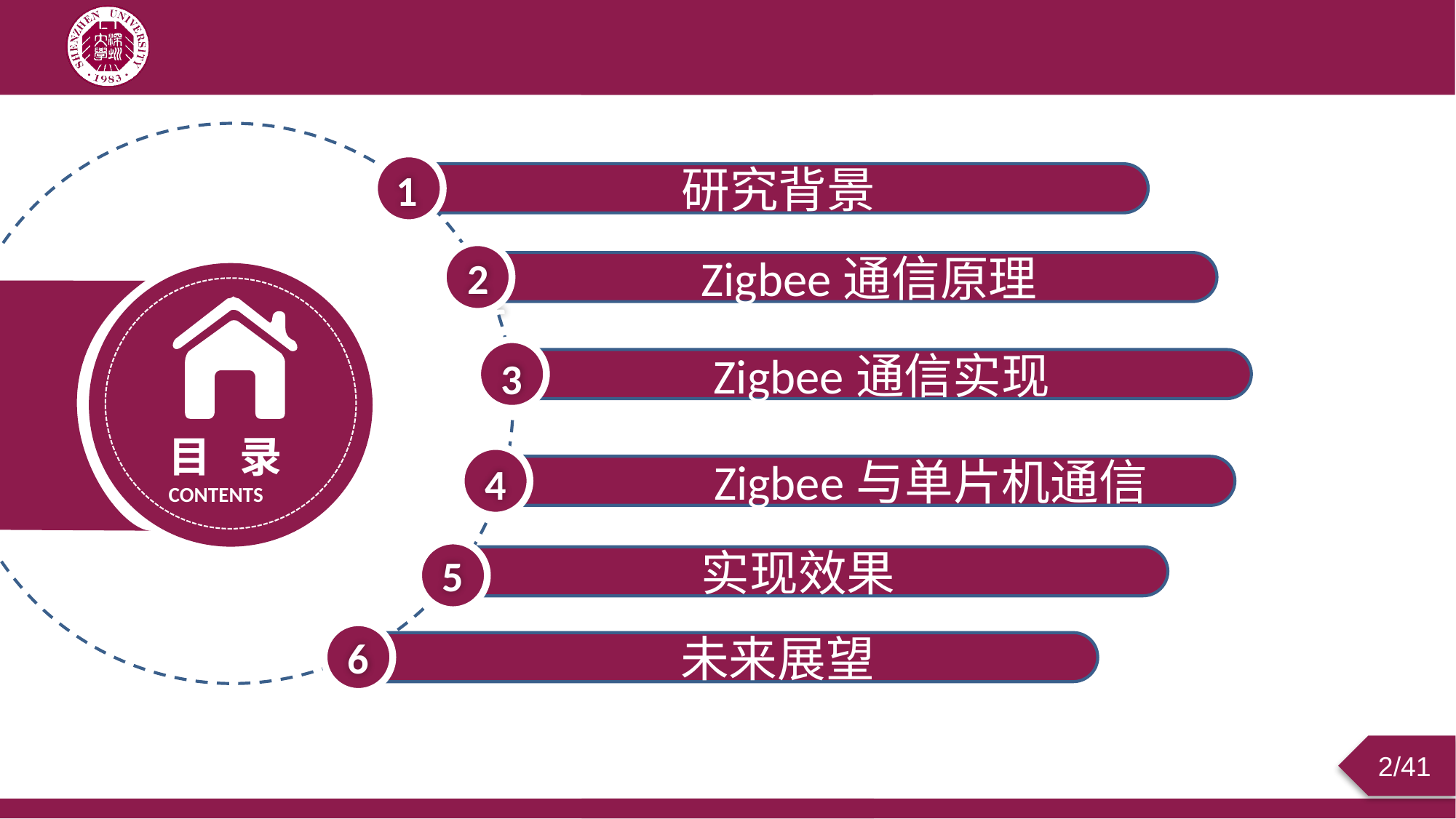

研究背景
1

    Zigbee通信原理
2

2

Zigbee通信实现
3

3

目   录
CONTENTS

            Zigbee与单片机通信
4

4

实现效果
5

5

        未来展望
6
5

2/41